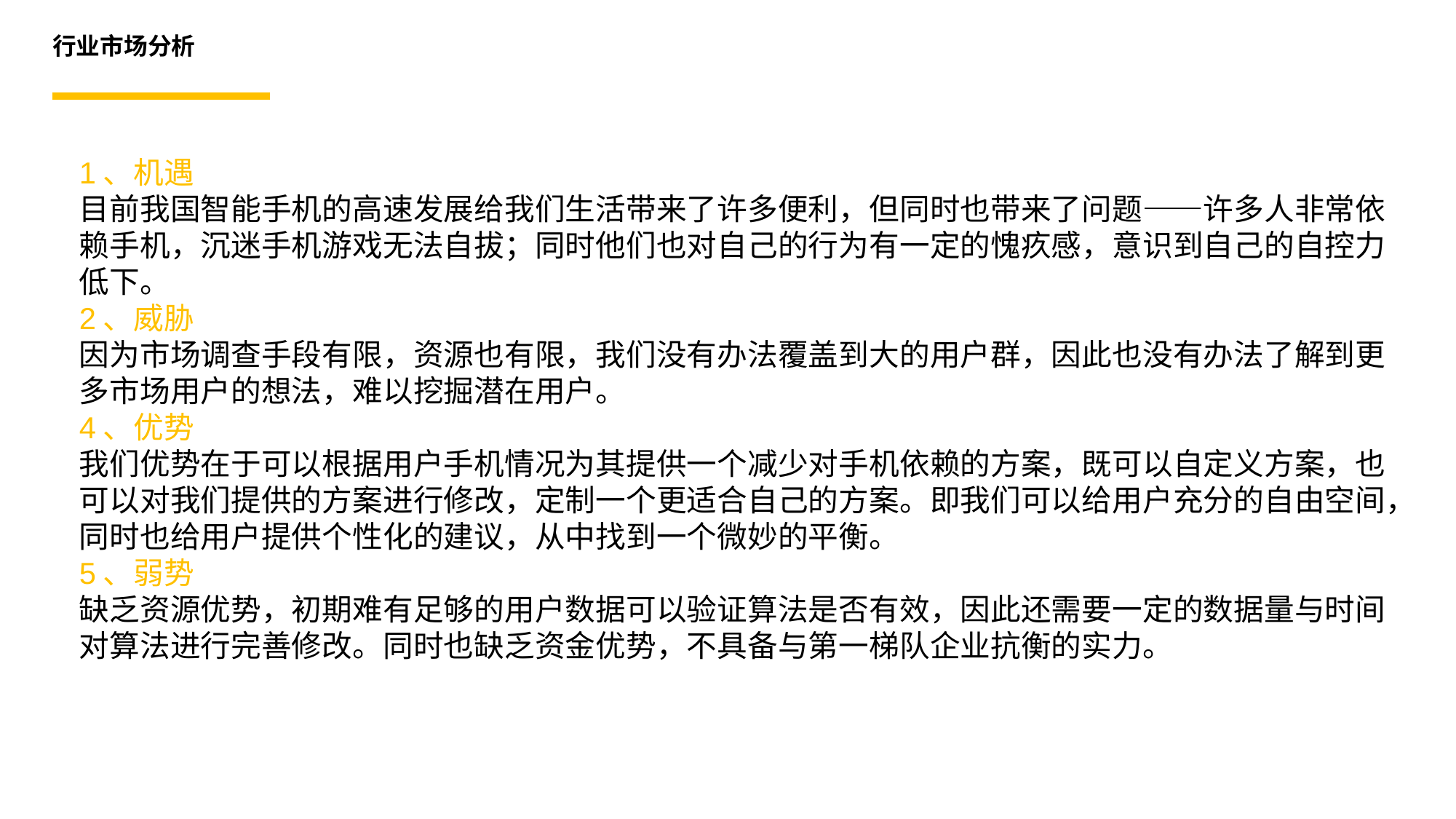

# 行业市场分析
1、机遇
目前我国智能手机的高速发展给我们生活带来了许多便利，但同时也带来了问题——许多人非常依赖手机，沉迷手机游戏无法自拔；同时他们也对自己的行为有一定的愧疚感，意识到自己的自控力低下。
2、威胁
因为市场调查手段有限，资源也有限，我们没有办法覆盖到大的用户群，因此也没有办法了解到更多市场用户的想法，难以挖掘潜在用户。
4、优势
我们优势在于可以根据用户手机情况为其提供一个减少对手机依赖的方案，既可以自定义方案，也可以对我们提供的方案进行修改，定制一个更适合自己的方案。即我们可以给用户充分的自由空间，同时也给用户提供个性化的建议，从中找到一个微妙的平衡。
5、弱势
缺乏资源优势，初期难有足够的用户数据可以验证算法是否有效，因此还需要一定的数据量与时间对算法进行完善修改。同时也缺乏资金优势，不具备与第一梯队企业抗衡的实力。